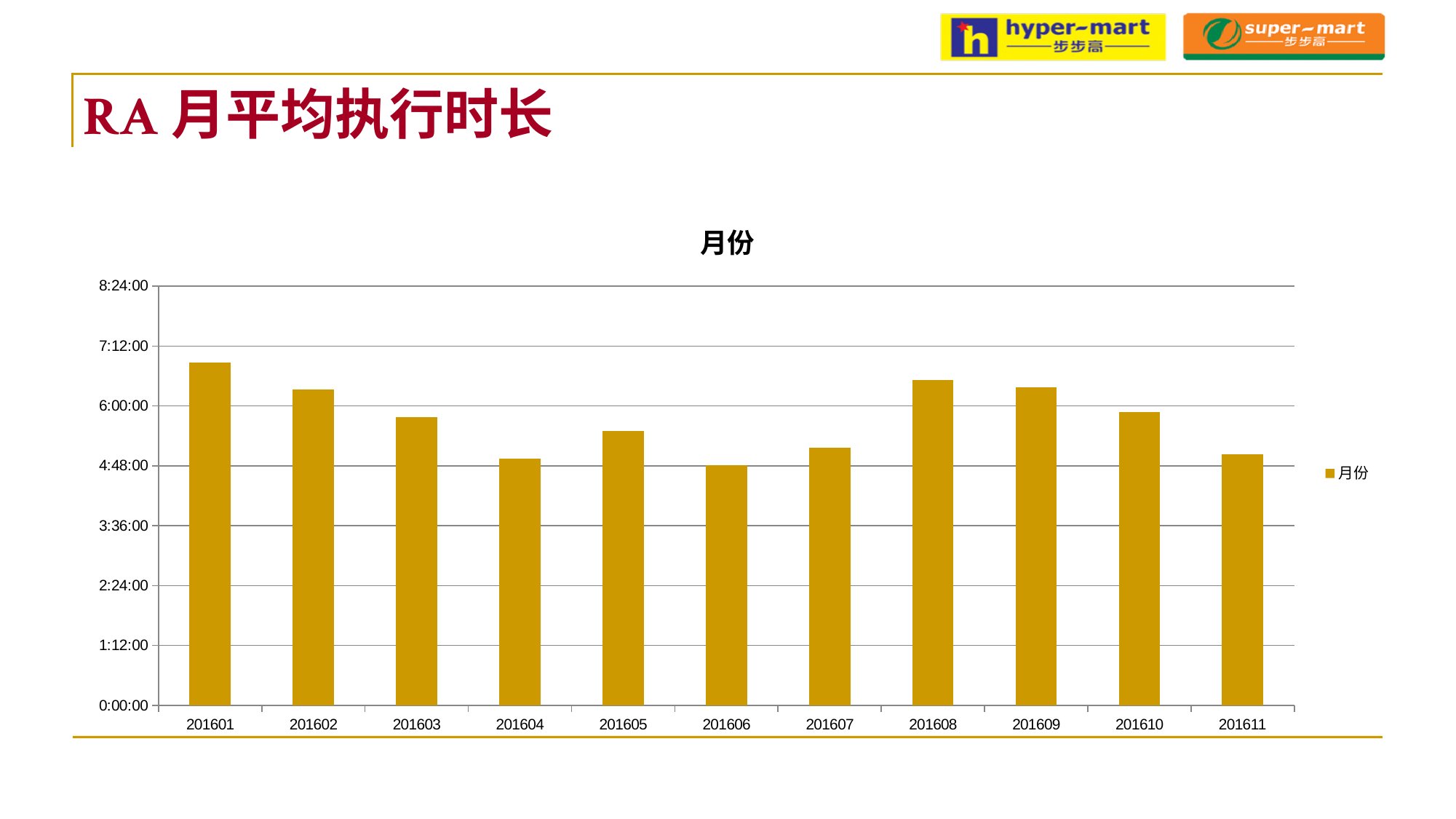

# RA月平均执行时长

### Chart:

| Category | 月份 |
|---|---|
| 201601 | 0.2862962962962963 |
| 201602 | 0.2639930555555555 |
| 201603 | 0.24079861111111117 |
| 201604 | 0.206087962962963 |
| 201605 | 0.22929398148148153 |
| 201606 | 0.2003703703703704 |
| 201607 | 0.2151388888888889 |
| 201608 | 0.27135416666666673 |
| 201609 | 0.2655324074074074 |
| 201610 | 0.24468750000000003 |
| 201611 | 0.20989583333333334 |